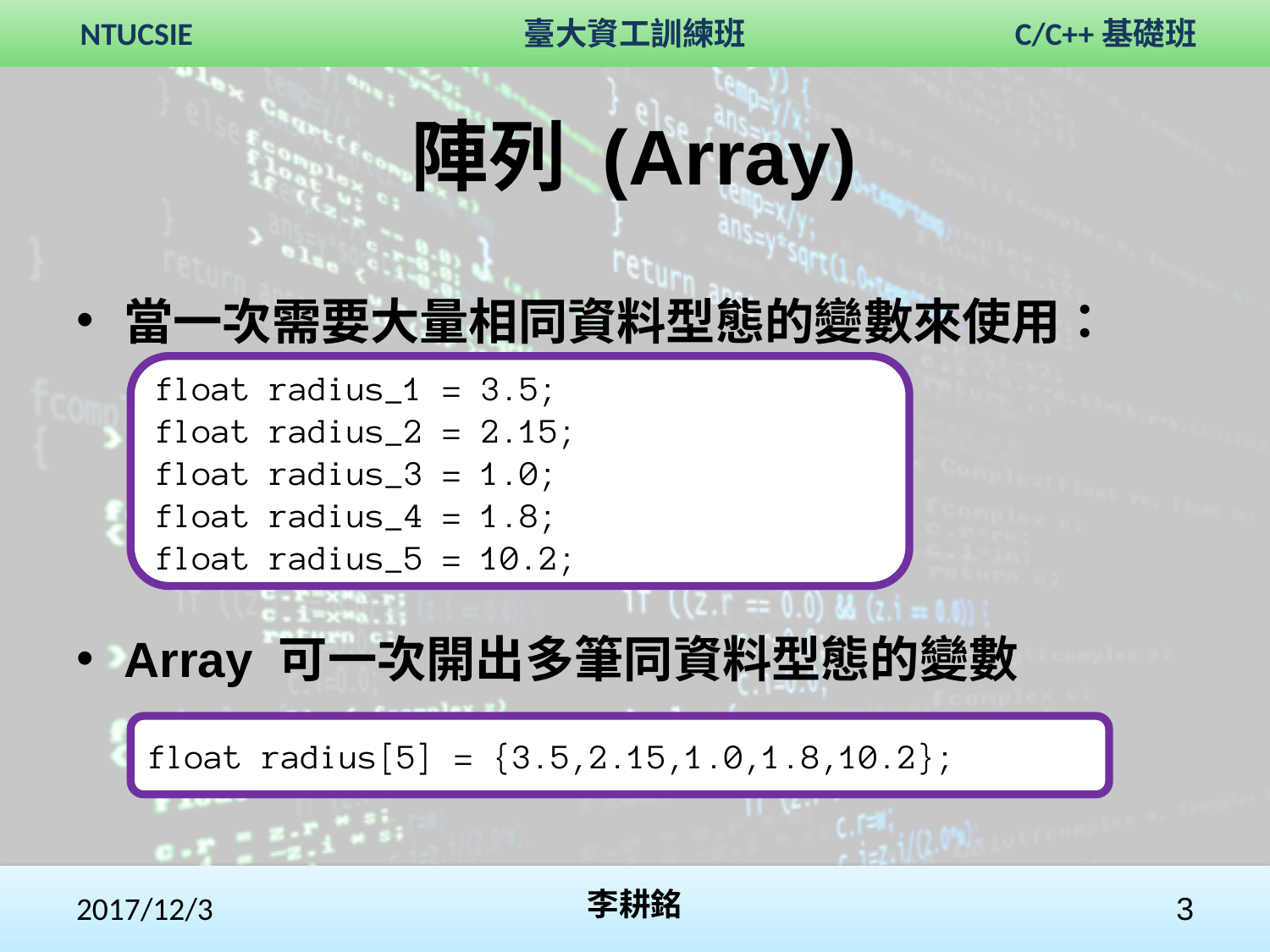

陣列 (Array)
當一次需要大量相同資料型態的變數來使用：

Array 可一次開出多筆同資料型態的變數

float radius_1 = 3.5;
float radius_2 = 2.15;
float radius_3 = 1.0;
float radius_4 = 1.8;
float radius_5 = 10.2;
float radius[5] = {3.5,2.15,1.0,1.8,10.2};
2017/12/3
李耕銘
3